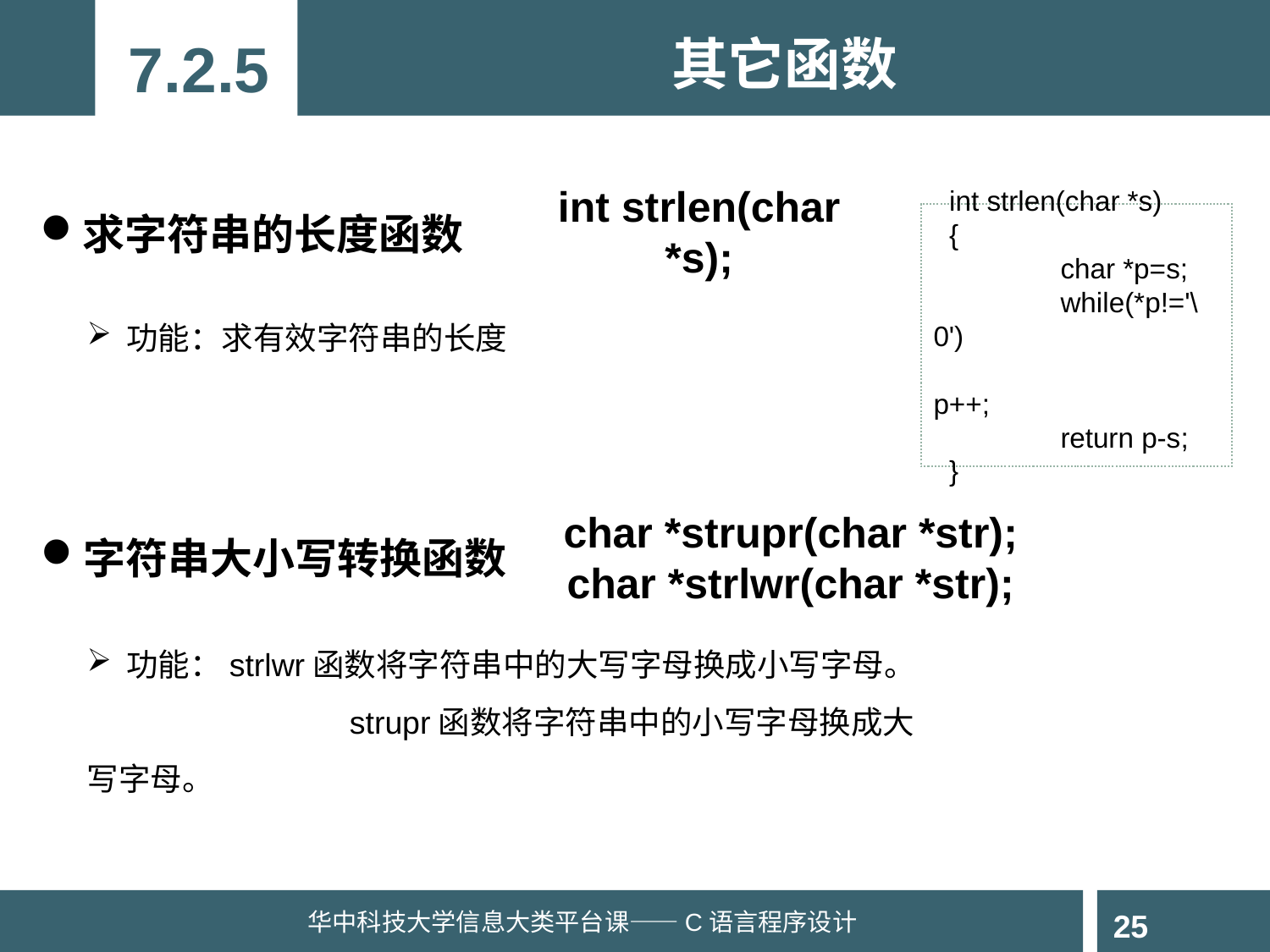

7.2.5
其它函数
int strlen(char *s);
求字符串的长度函数
  int strlen(char *s)
  {
	char *p=s;
	while(*p!='\0')
		p++;
	return p-s;
  }
功能：求有效字符串的长度
char *strupr(char *str);
char *strlwr(char *str);
字符串大小写转换函数
功能：strlwr函数将字符串中的大写字母换成小写字母。
		 strupr函数将字符串中的小写字母换成大写字母。